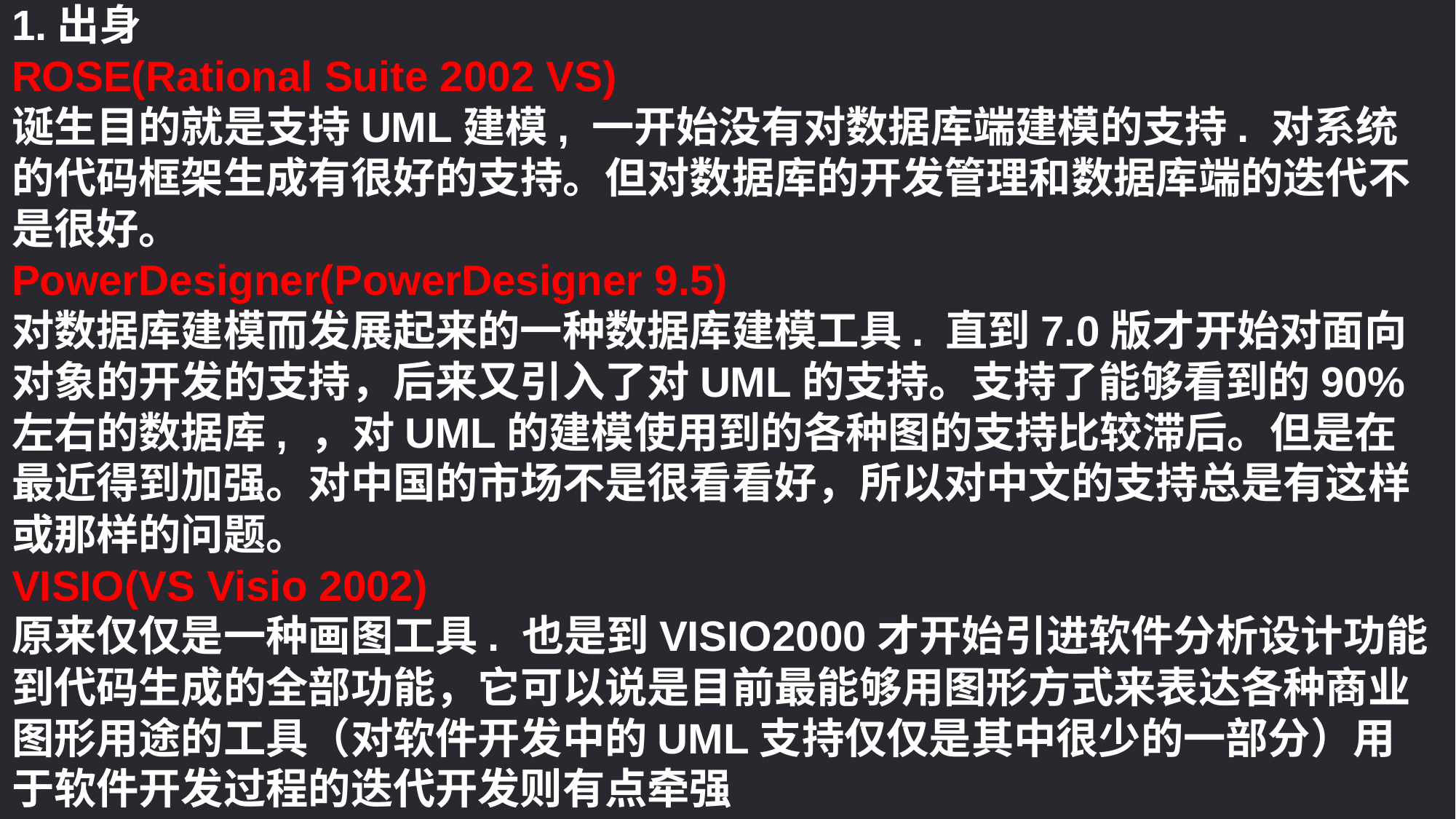

1.出身
ROSE(Rational Suite 2002 VS)
诞生目的就是支持UML建模, 一开始没有对数据库端建模的支持. 对系统的代码框架生成有很好的支持。但对数据库的开发管理和数据库端的迭代不是很好。
PowerDesigner(PowerDesigner 9.5)
对数据库建模而发展起来的一种数据库建模工具. 直到7.0版才开始对面向对象的开发的支持，后来又引入了对UML的支持。支持了能够看到的90%左右的数据库, ，对UML的建模使用到的各种图的支持比较滞后。但是在最近得到加强。对中国的市场不是很看看好，所以对中文的支持总是有这样或那样的问题。
VISIO(VS Visio 2002)
原来仅仅是一种画图工具. 也是到VISIO2000才开始引进软件分析设计功能到代码生成的全部功能，它可以说是目前最能够用图形方式来表达各种商业图形用途的工具（对软件开发中的UML支持仅仅是其中很少的一部分）用于软件开发过程的迭代开发则有点牵强